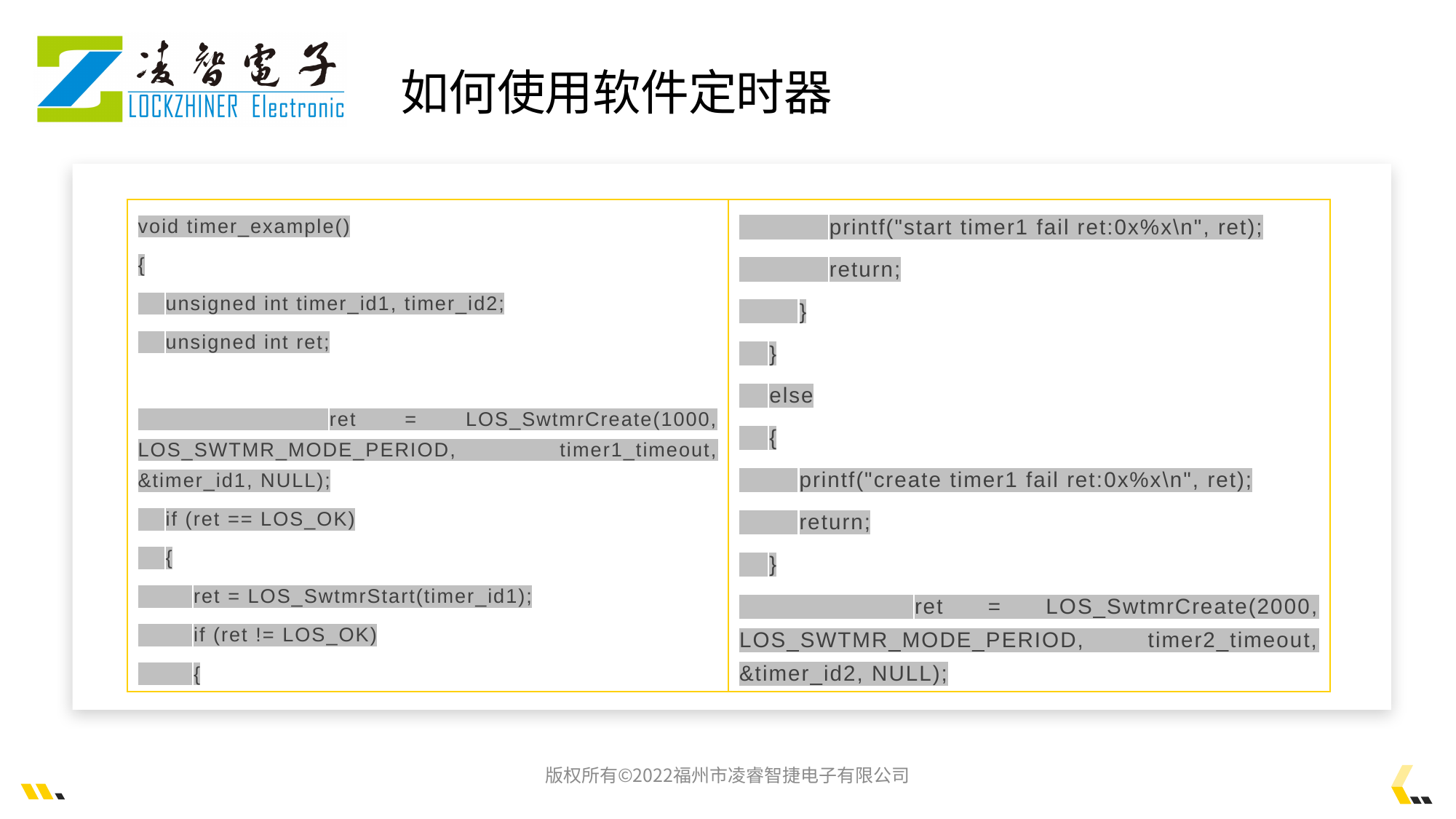

如何使用软件定时器

void timer_example()
{
    unsigned int timer_id1, timer_id2;
    unsigned int ret;

    ret = LOS_SwtmrCreate(1000, LOS_SWTMR_MODE_PERIOD, timer1_timeout, &timer_id1, NULL);
    if (ret == LOS_OK)
    {
        ret = LOS_SwtmrStart(timer_id1);
        if (ret != LOS_OK)
        {
            printf("start timer1 fail ret:0x%x\n", ret);
            return;
        }
    }
    else
    {
        printf("create timer1 fail ret:0x%x\n", ret);
        return;
    }
    ret = LOS_SwtmrCreate(2000, LOS_SWTMR_MODE_PERIOD, timer2_timeout, &timer_id2, NULL);
版权所有©2022福州市凌睿智捷电子有限公司
10